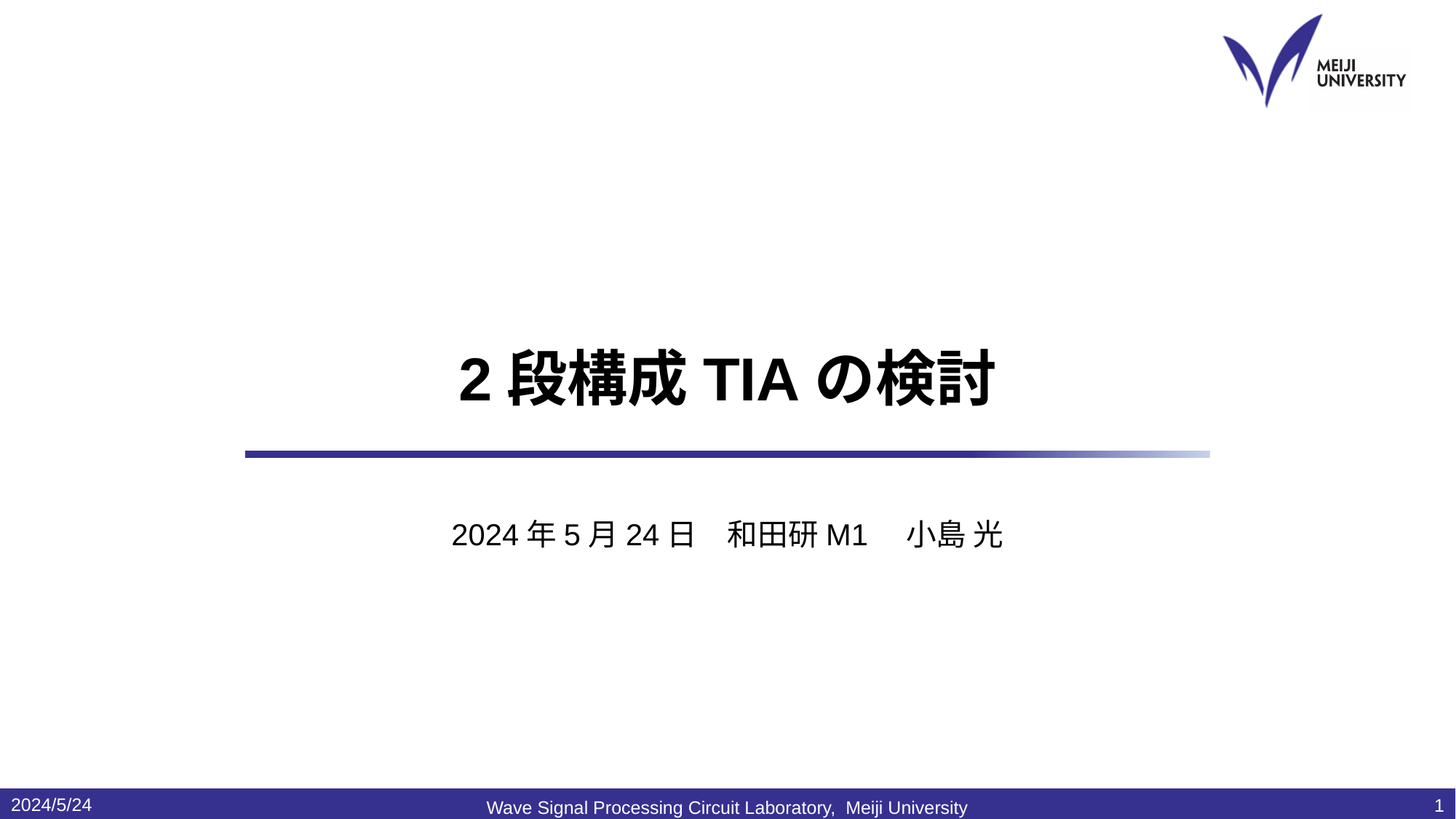

# 2段構成TIAの検討
2024年5月24日　和田研M1　小島 光
2024/5/24
1
Wave Signal Processing Circuit Laboratory,  Meiji University